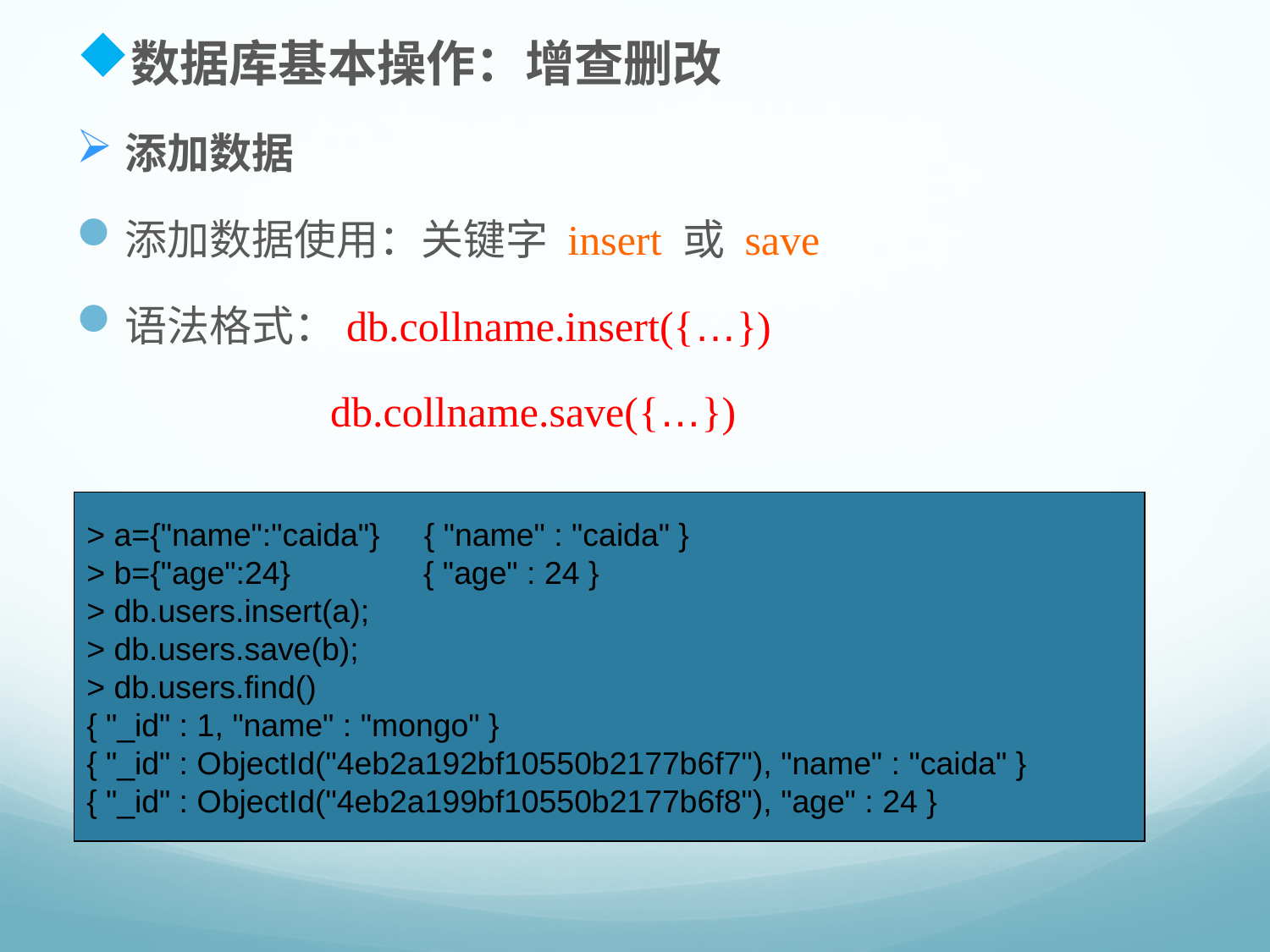

数据库基本操作：增查删改
添加数据
添加数据使用：关键字 insert 或 save
语法格式：db.collname.insert({…})
		db.collname.save({…})

> a={"name":"caida"}     { "name" : "caida" }
> b={"age":24}               { "age" : 24 }
> db.users.insert(a);
> db.users.save(b);
> db.users.find()
{ "_id" : 1, "name" : "mongo" }
{ "_id" : ObjectId("4eb2a192bf10550b2177b6f7"), "name" : "caida" }
{ "_id" : ObjectId("4eb2a199bf10550b2177b6f8"), "age" : 24 }